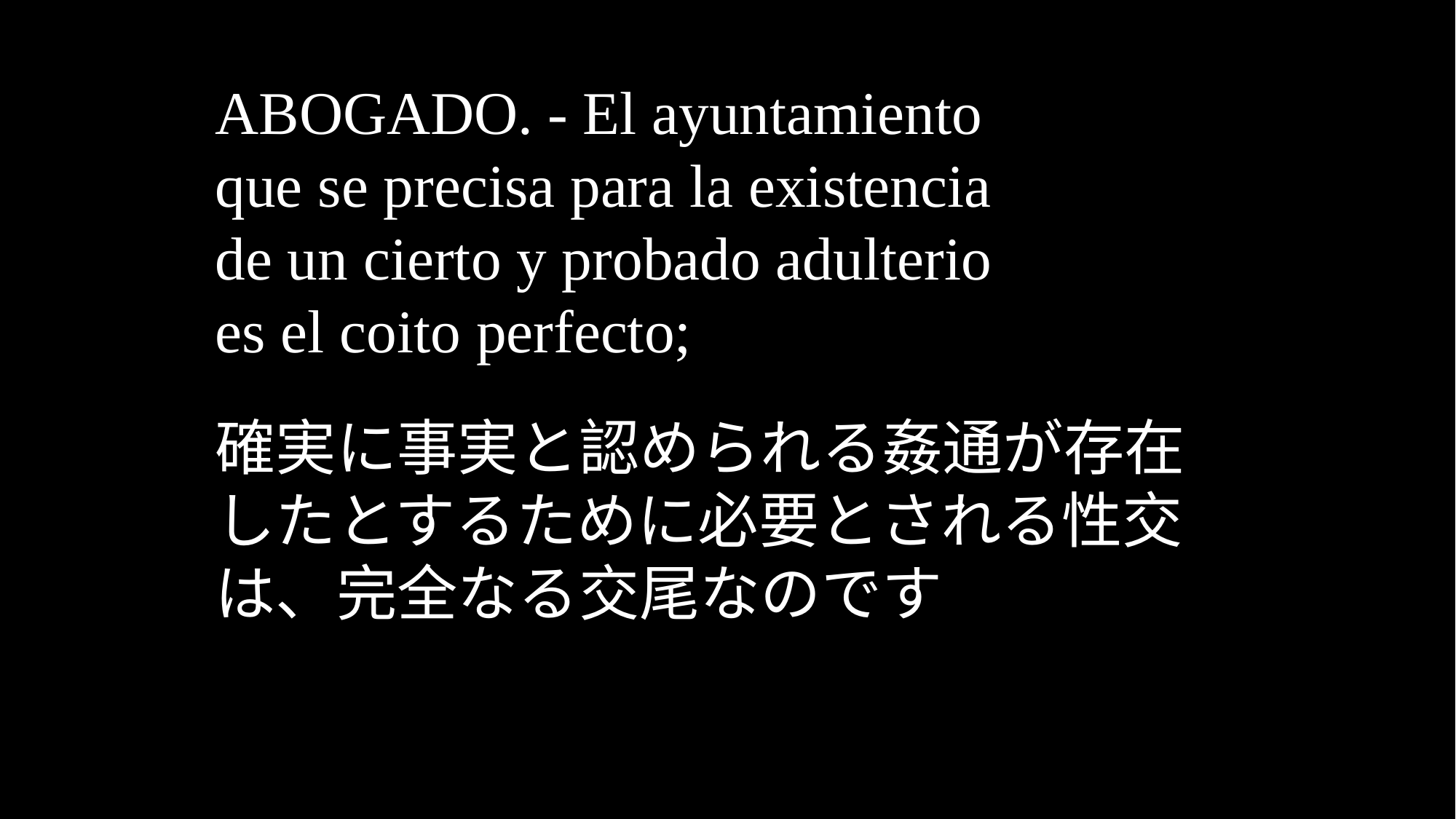

ABOGADO. - El ayuntamiento que se precisa para la existencia de un cierto y probado adulterio es el coito perfecto;

確実に事実と認められる姦通が存在したとするために必要とされる性交は、完全なる交尾なのです